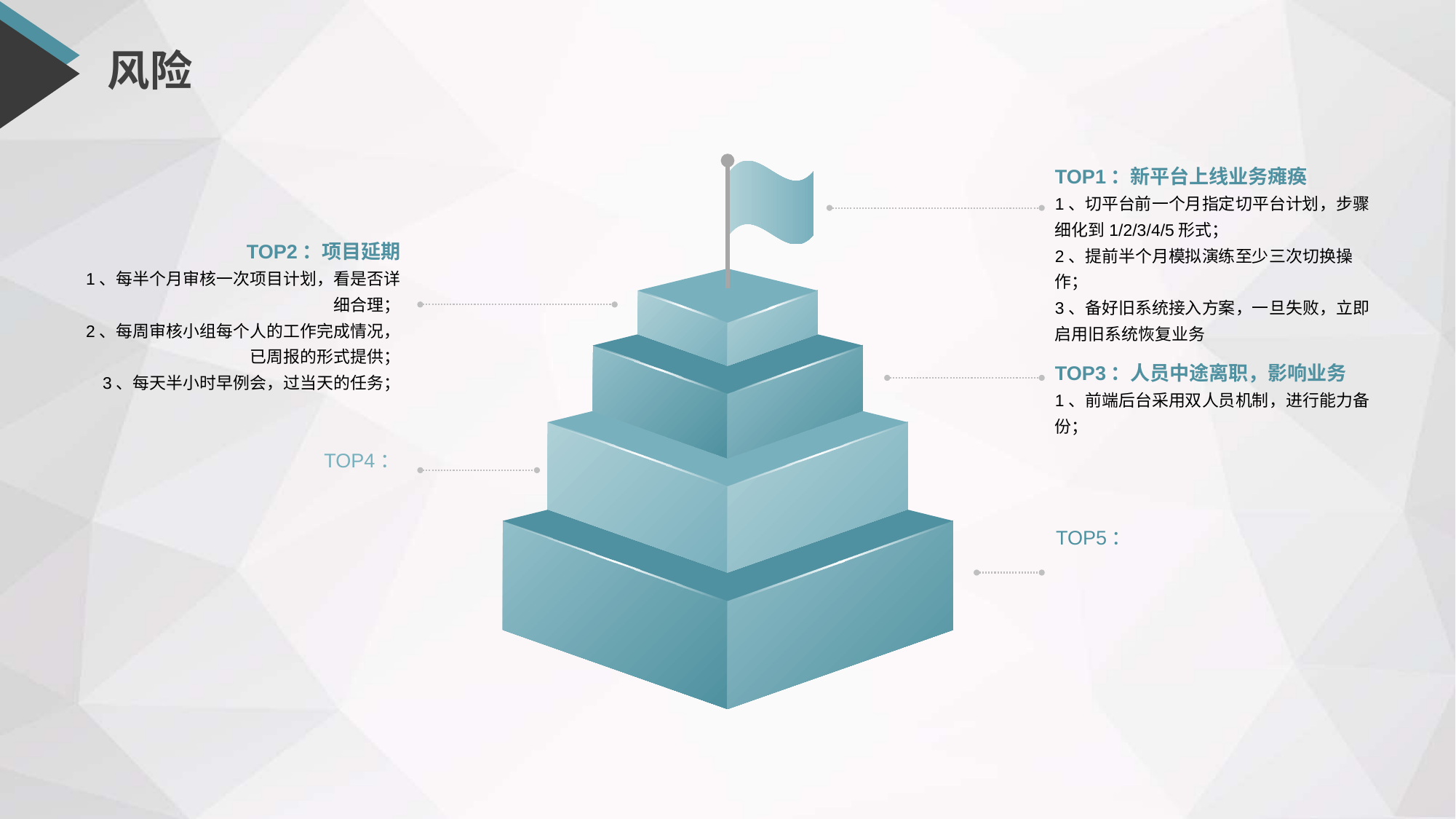

# 风险
TOP1：新平台上线业务瘫痪
1、切平台前一个月指定切平台计划，步骤细化到1/2/3/4/5形式；
2、提前半个月模拟演练至少三次切换操作；
3、备好旧系统接入方案，一旦失败，立即启用旧系统恢复业务

TOP2：项目延期
1、每半个月审核一次项目计划，看是否详细合理；
2、每周审核小组每个人的工作完成情况，已周报的形式提供；
3、每天半小时早例会，过当天的任务；

TOP3：人员中途离职，影响业务
1、前端后台采用双人员机制，进行能力备份；

TOP4：

TOP5：